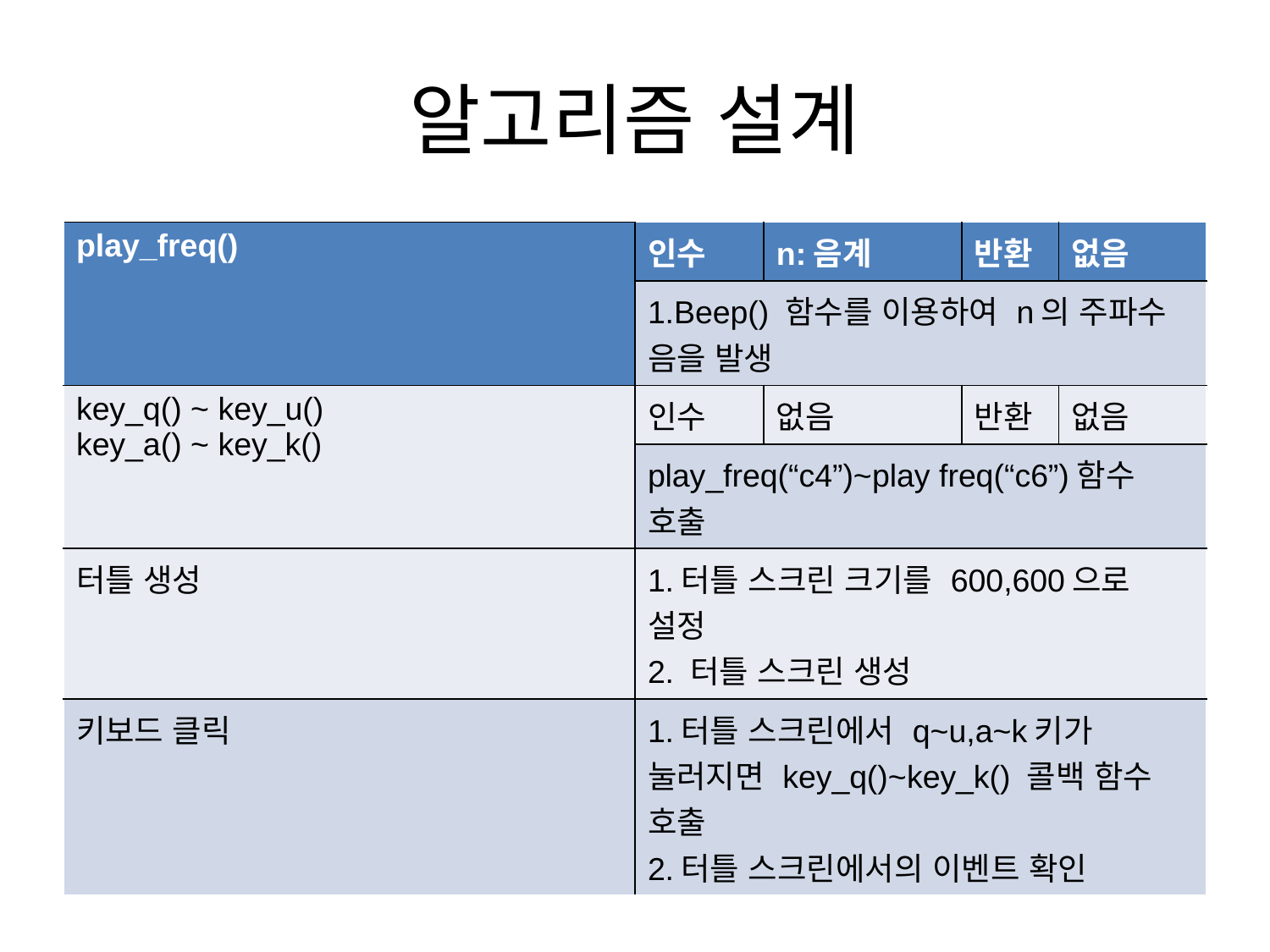

# 알고리즘 설계
| play\_freq() | 인수 | n:음계 | 반환 | 없음 |
| --- | --- | --- | --- | --- |
|  | 1.Beep() 함수를 이용하여 n의 주파수 음을 발생 |  |  |  |
| key\_q() ~ key\_u() key\_a() ~ key\_k() | 인수 | 없음 | 반환 | 없음 |
|  | play\_freq(“c4”)~play freq(“c6”)함수 호출 |  |  |  |
| 터틀 생성 | 1.터틀 스크린 크기를 600,600으로 설정 2. 터틀 스크린 생성 |  |  |  |
| 키보드 클릭 | 1.터틀 스크린에서 q~u,a~k키가 눌러지면 key\_q()~key\_k() 콜백 함수 호출 2.터틀 스크린에서의 이벤트 확인 |  |  |  |